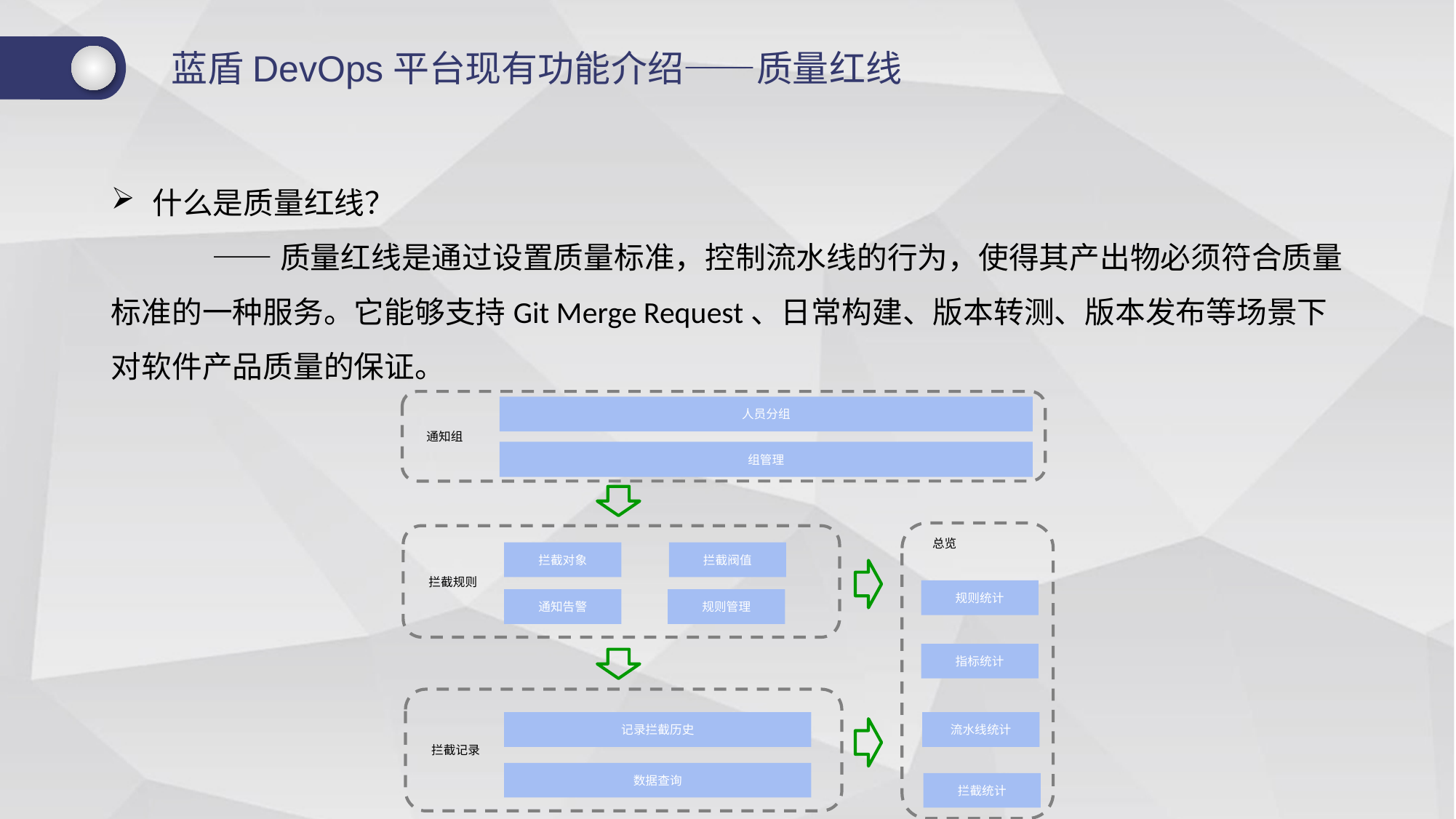

蓝盾DevOps平台现有功能介绍——质量红线
什么是质量红线？
               ——质量红线是通过设置质量标准，控制流水线的行为，使得其产出物必须符合质量标准的一种服务。它能够支持Git Merge Request、日常构建、版本转测、版本发布等场景下对软件产品质量的保证。
  通知组
人员分组
组管理

   总览
  拦截规则
拦截对象
拦截阀值

规则统计
规则管理
通知告警

指标统计
  拦截记录
记录拦截历史
流水线统计

数据查询
拦截统计